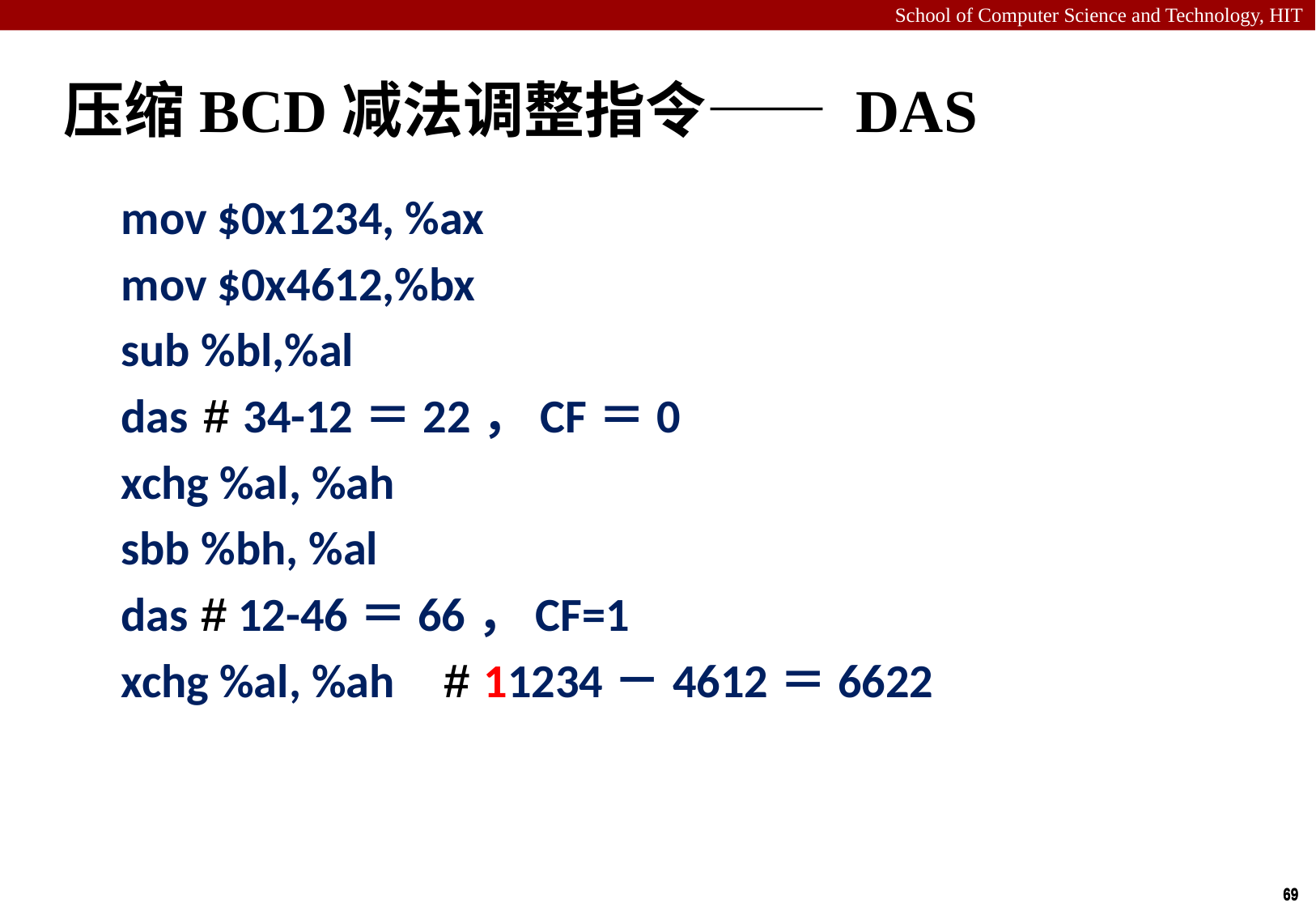

# 压缩BCD减法调整指令—— DAS
mov $0x1234, %ax
mov $0x4612,%bx
sub %bl,%al
das	 # 34-12＝22，CF＝0
xchg %al, %ah
sbb %bh, %al
das	 # 12-46＝66，CF=1
xchg %al, %ah	 # 11234－4612＝6622